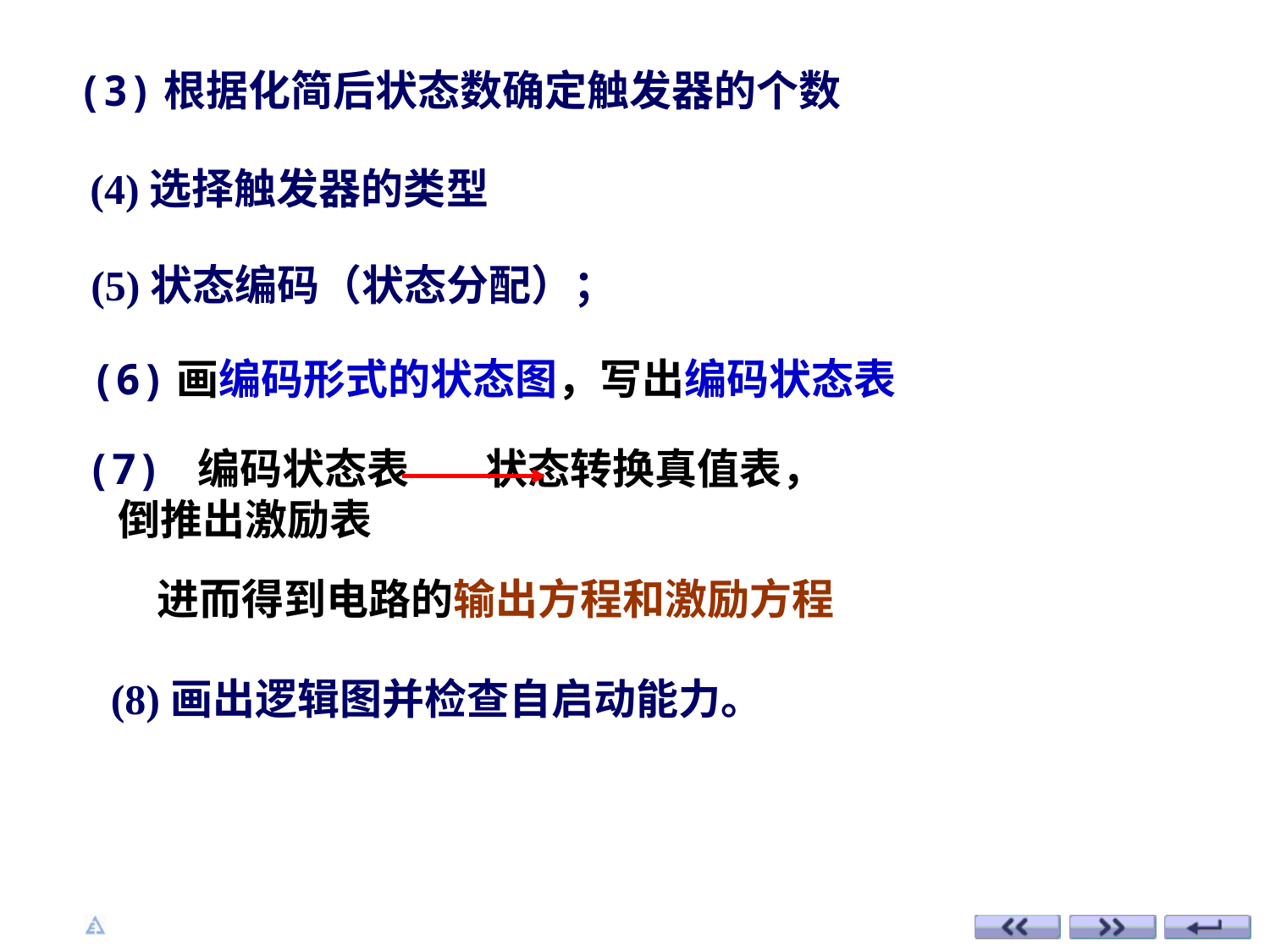

(3)根据化简后状态数确定触发器的个数
(4)选择触发器的类型
(5)状态编码（状态分配）；
(6)画编码形式的状态图，写出编码状态表
 (7) 编码状态表        状态转换真值表，
     倒推出激励表
进而得到电路的输出方程和激励方程

(8)画出逻辑图并检查自启动能力。